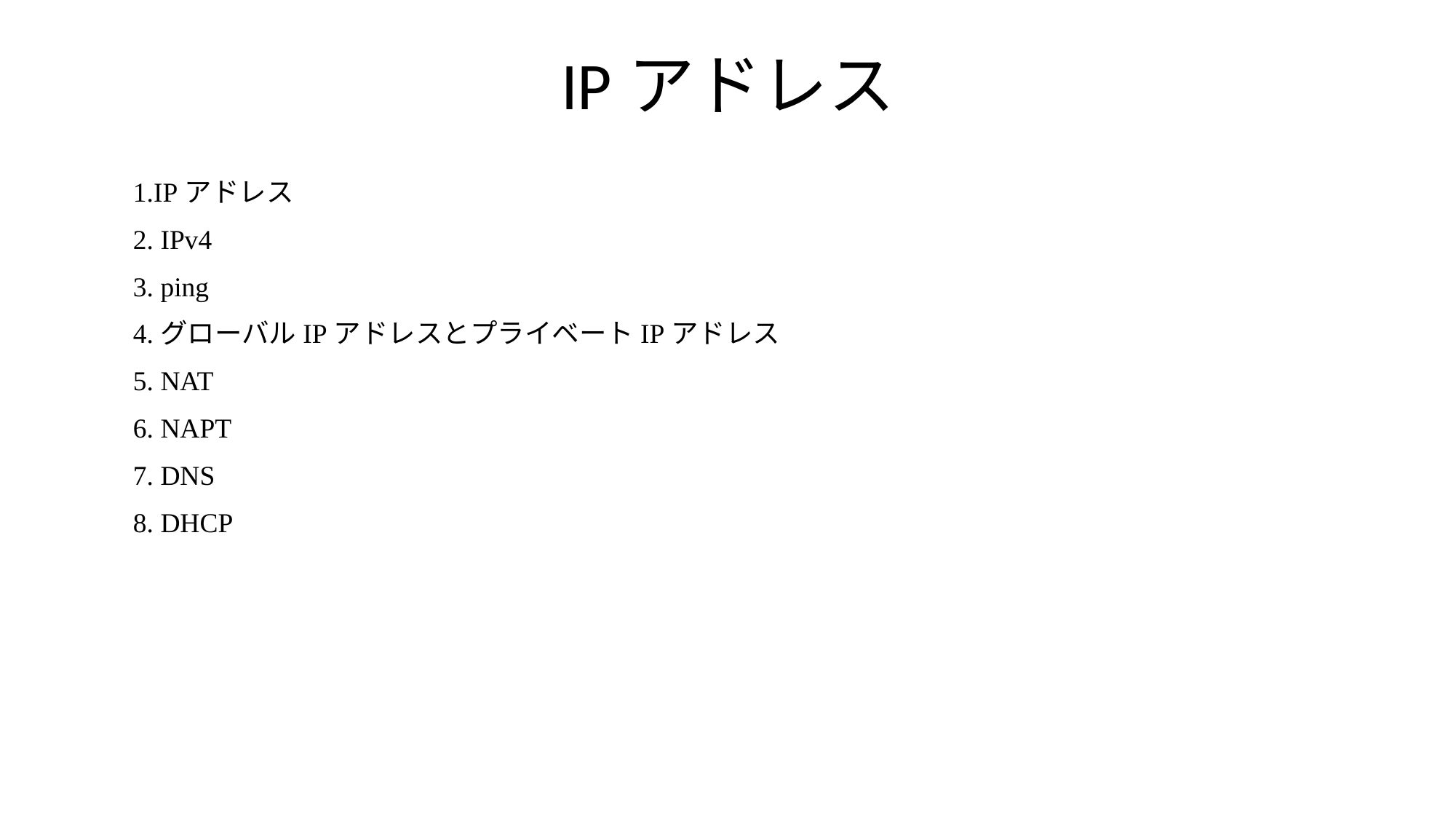

IPアドレス
1.IPアドレス
2. IPv4
3. ping
4.グローバルIPアドレスとプライベートIPアドレス
5. NAT
6. NAPT
7. DNS
8. DHCP